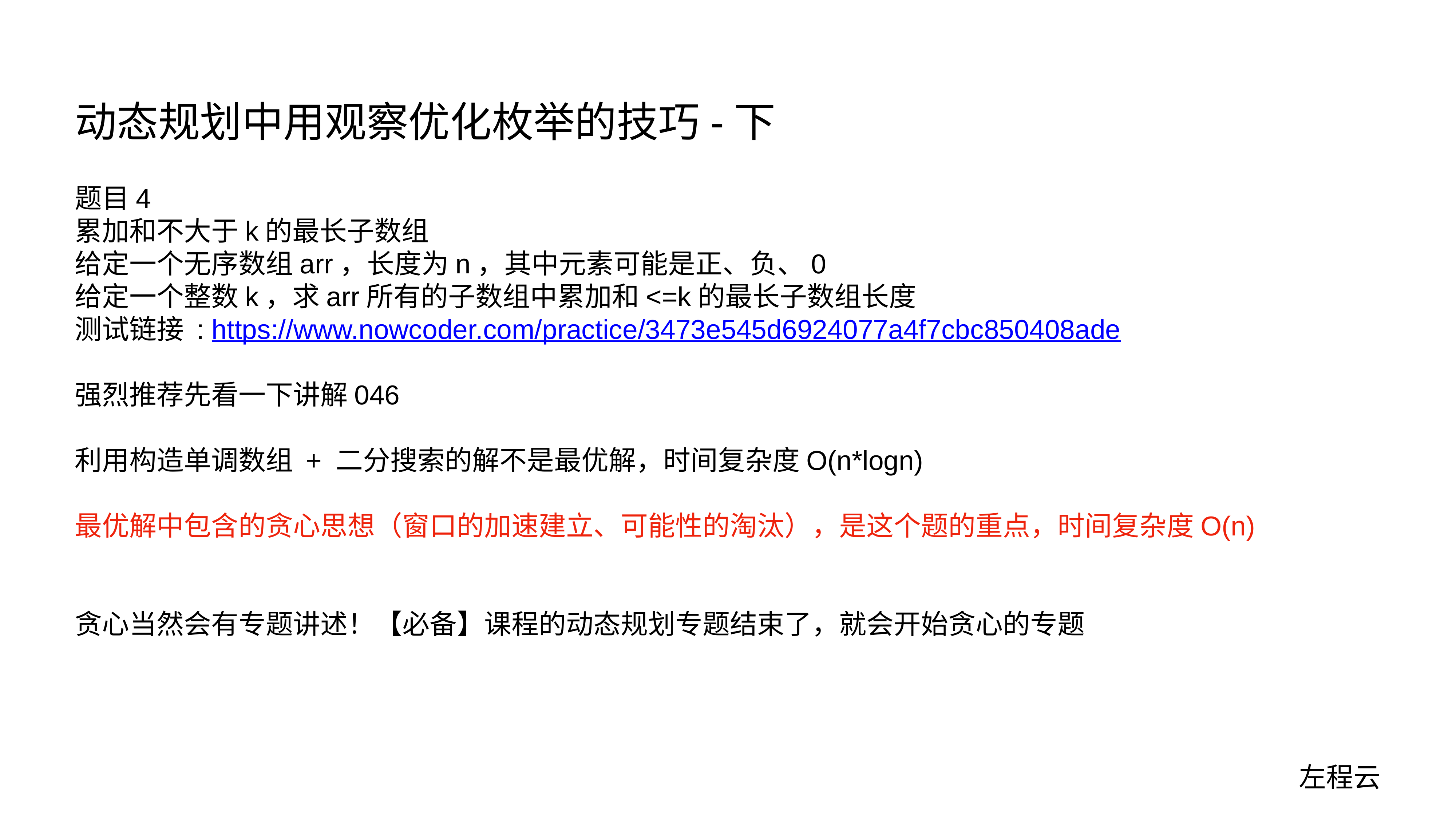

# 动态规划中用观察优化枚举的技巧-下
题目4
累加和不大于k的最长子数组
给定一个无序数组arr，长度为n，其中元素可能是正、负、0
给定一个整数k，求arr所有的子数组中累加和<=k的最长子数组长度
测试链接 : https://www.nowcoder.com/practice/3473e545d6924077a4f7cbc850408ade

强烈推荐先看一下讲解046

利用构造单调数组 + 二分搜索的解不是最优解，时间复杂度O(n*logn)

最优解中包含的贪心思想（窗口的加速建立、可能性的淘汰），是这个题的重点，时间复杂度O(n)

贪心当然会有专题讲述！【必备】课程的动态规划专题结束了，就会开始贪心的专题
左程云